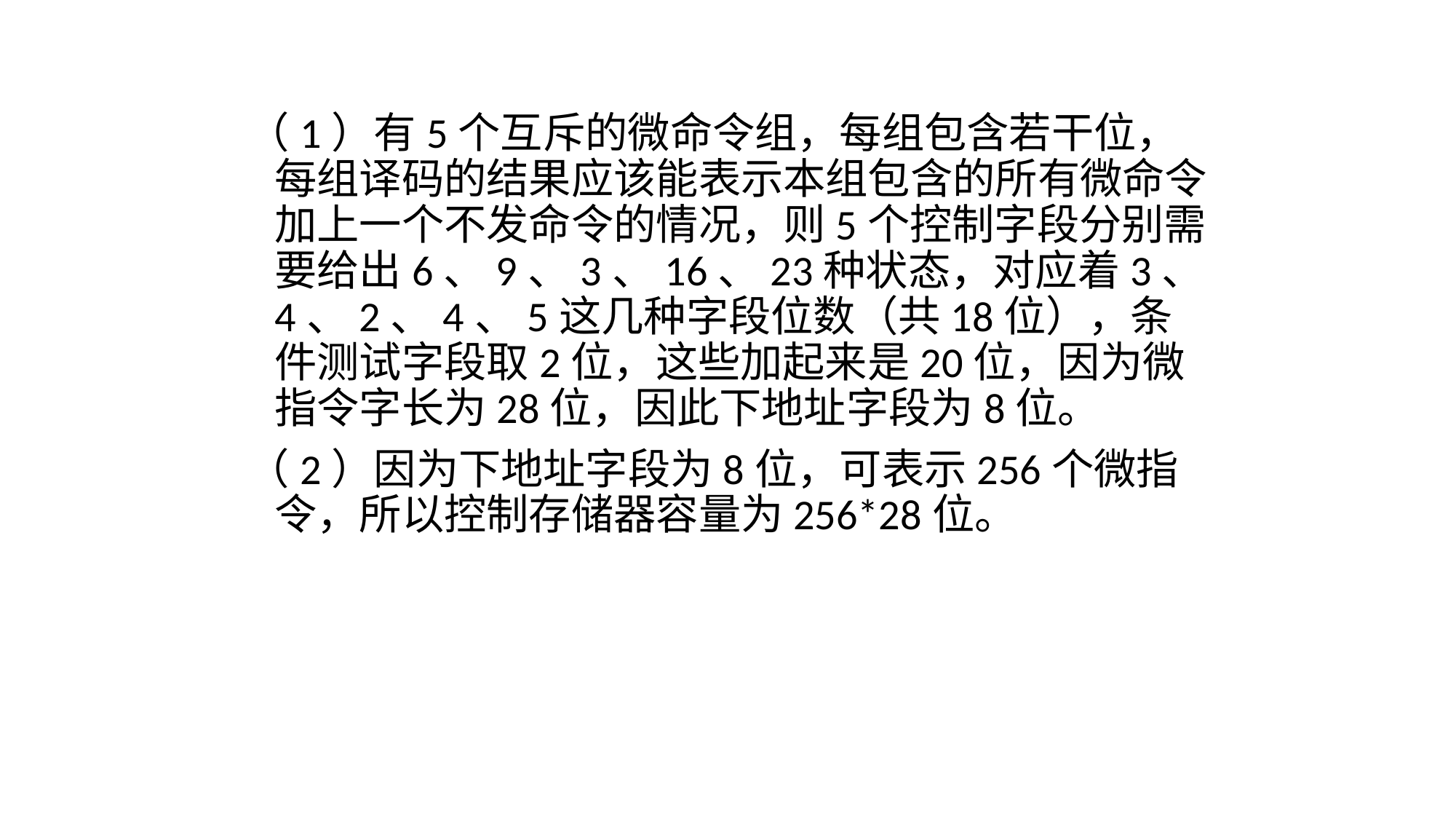

（1）有5个互斥的微命令组，每组包含若干位，每组译码的结果应该能表示本组包含的所有微命令加上一个不发命令的情况，则5个控制字段分别需要给出6、9、3、16、23种状态，对应着3、4、2、4、5这几种字段位数（共18位），条件测试字段取2位，这些加起来是20位，因为微指令字长为28位，因此下地址字段为8位。
（2）因为下地址字段为8位，可表示256个微指令，所以控制存储器容量为256*28位。